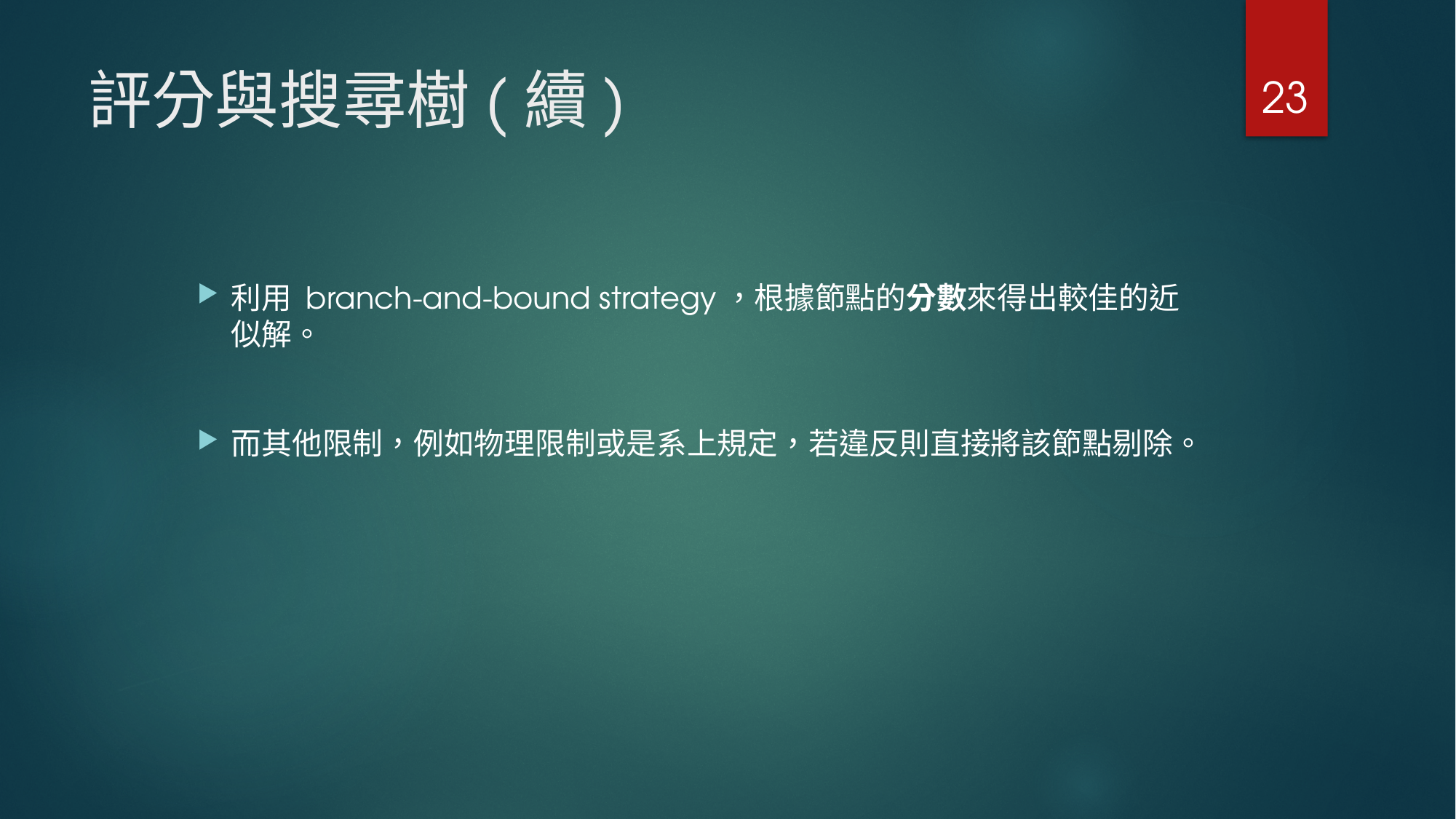

23
# 評分與搜尋樹(續)

利用 branch-and-bound strategy，根據節點的分數來得出較佳的近似解。

而其他限制，例如物理限制或是系上規定，若違反則直接將該節點剔除。